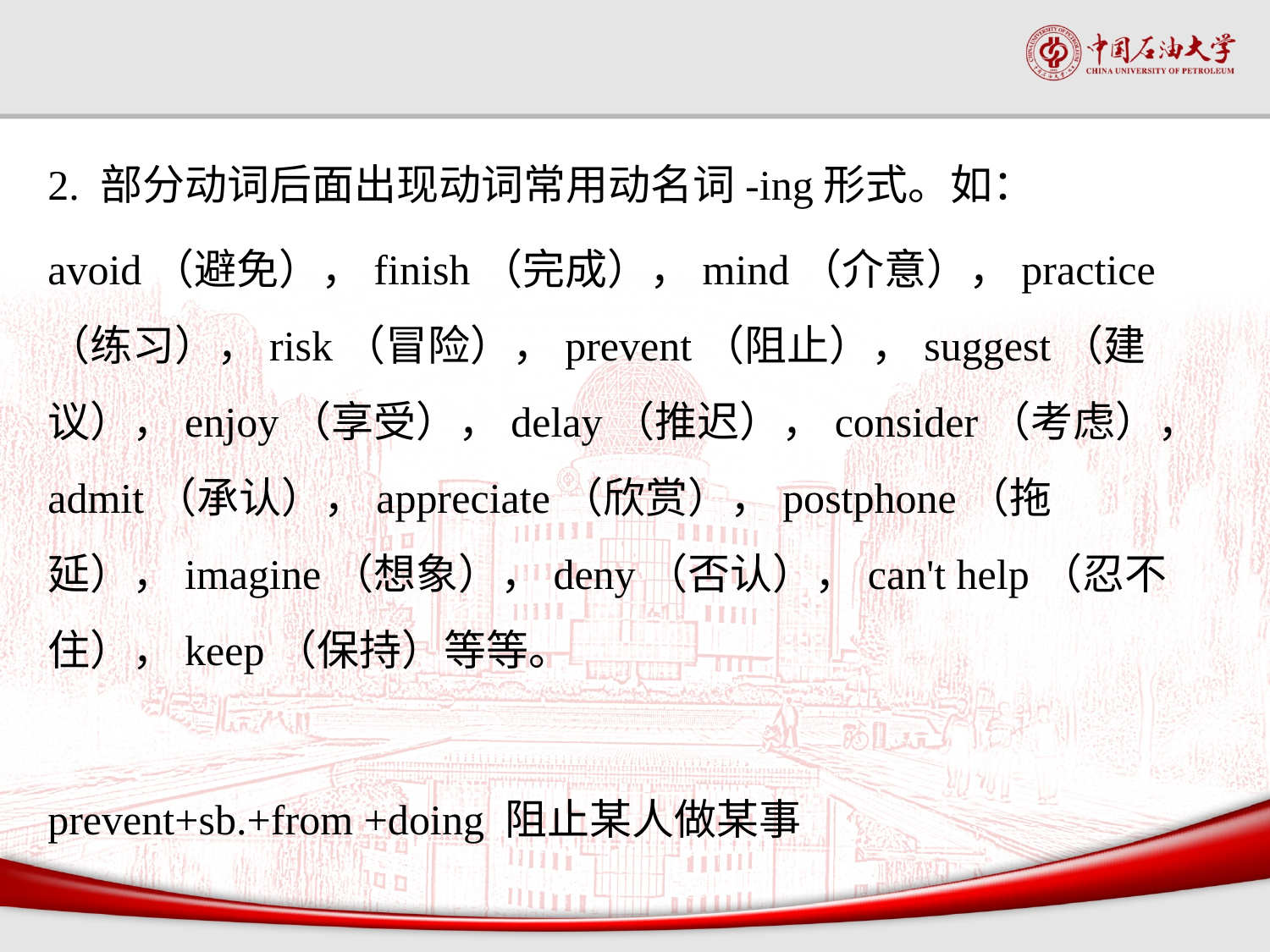

#
2. 部分动词后面出现动词常用动名词-ing形式。如：
avoid（避免），finish（完成），mind（介意），practice（练习），risk（冒险），prevent（阻止），suggest（建议），enjoy（享受），delay（推迟），consider（考虑），admit（承认），appreciate（欣赏），postphone（拖延），imagine（想象），deny（否认），can't help（忍不住），keep（保持）等等。

prevent+sb.+from +doing 阻止某人做某事